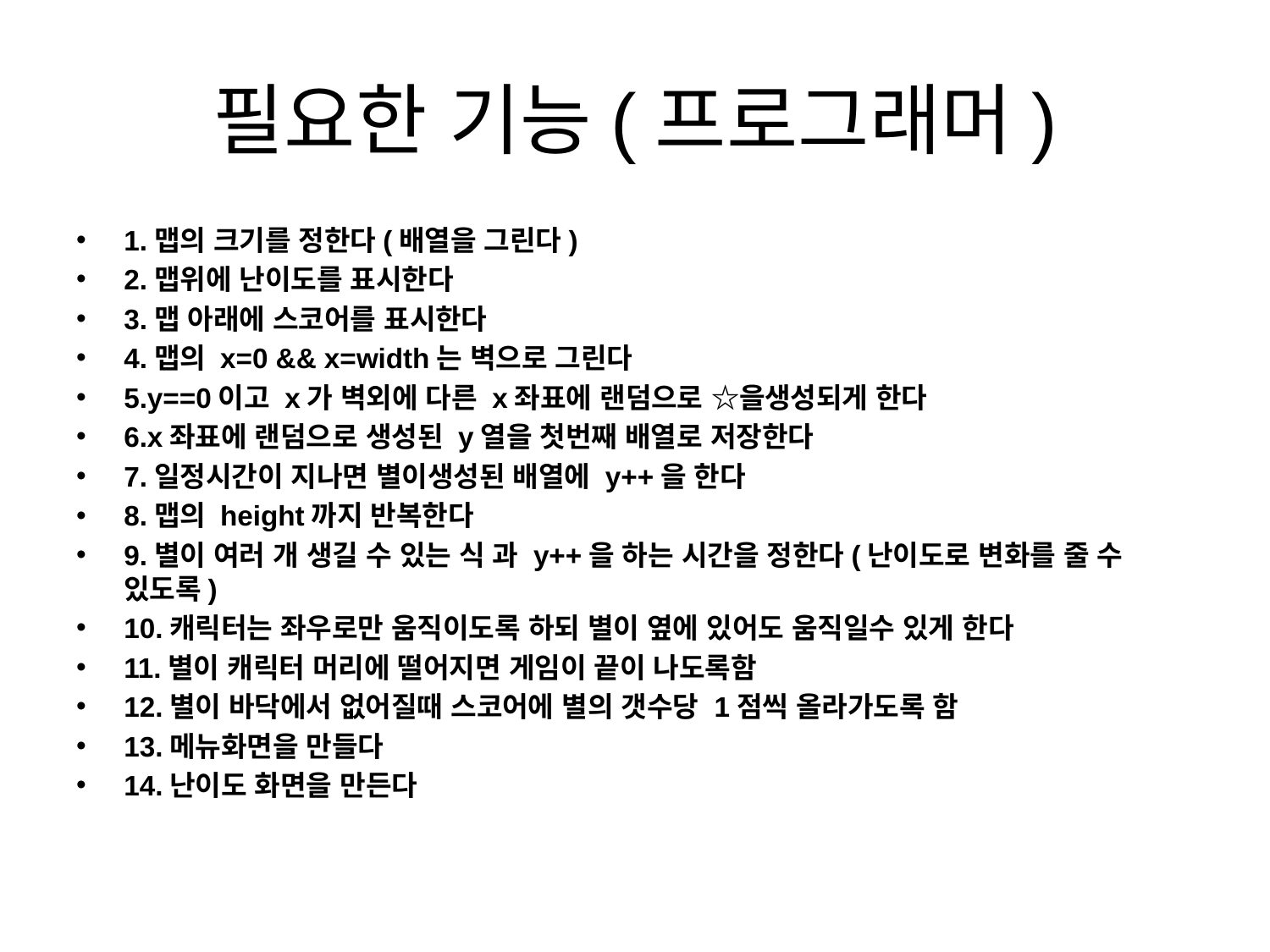

# 필요한 기능(프로그래머)
1.맵의 크기를 정한다(배열을 그린다)
2.맵위에 난이도를 표시한다
3.맵 아래에 스코어를 표시한다
4.맵의 x=0 && x=width는 벽으로 그린다
5.y==0이고 x가 벽외에 다른 x좌표에 랜덤으로 ☆을생성되게 한다
6.x좌표에 랜덤으로 생성된 y열을 첫번째 배열로 저장한다
7.일정시간이 지나면 별이생성된 배열에 y++을 한다
8.맵의 height까지 반복한다
9.별이 여러 개 생길 수 있는 식 과 y++을 하는 시간을 정한다(난이도로 변화를 줄 수 있도록)
10.캐릭터는 좌우로만 움직이도록 하되 별이 옆에 있어도 움직일수 있게 한다
11.별이 캐릭터 머리에 떨어지면 게임이 끝이 나도록함
12.별이 바닥에서 없어질때 스코어에 별의 갯수당 1점씩 올라가도록 함
13.메뉴화면을 만들다
14.난이도 화면을 만든다